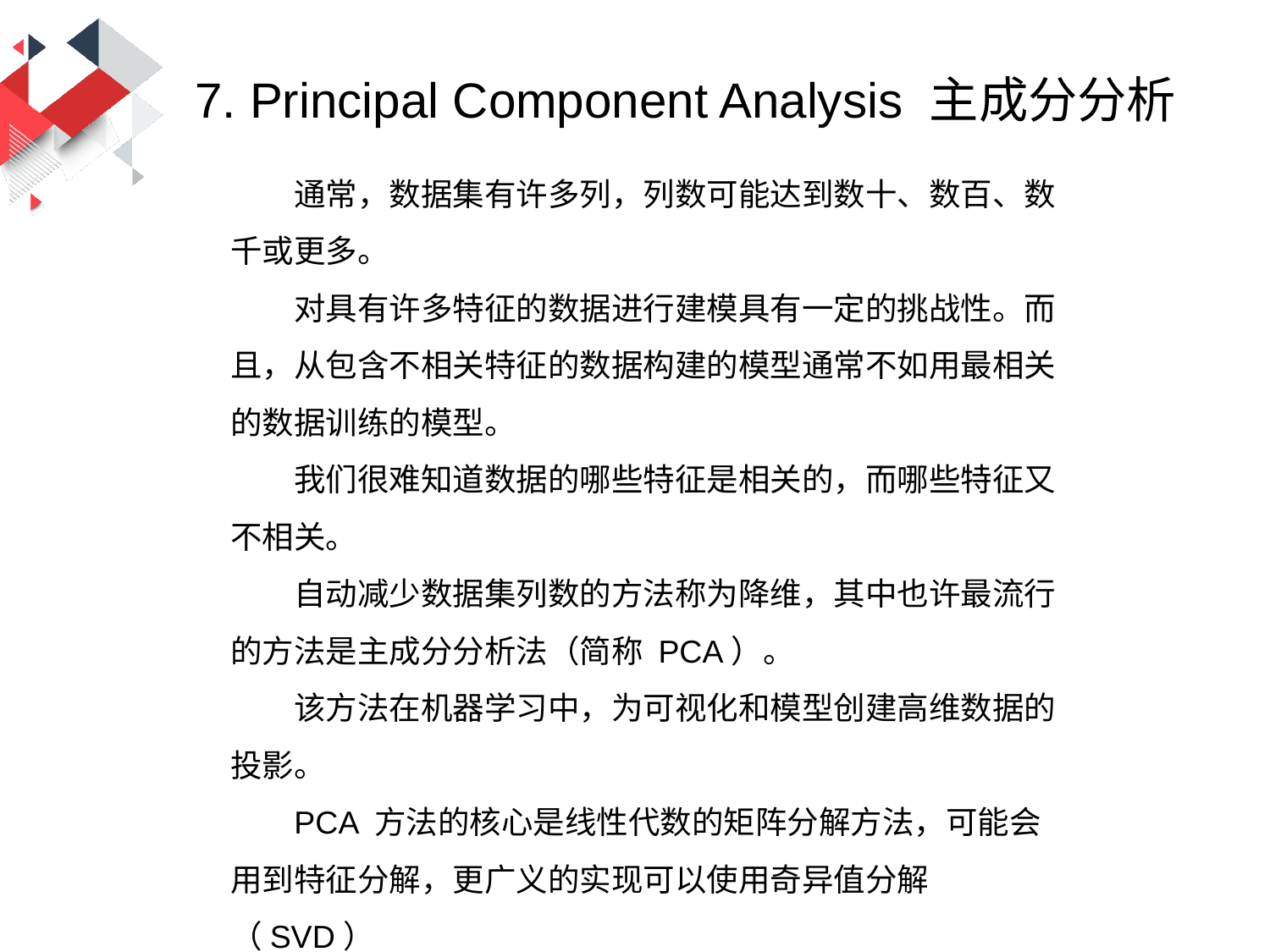

7. Principal Component Analysis 主成分分析
通常，数据集有许多列，列数可能达到数十、数百、数千或更多。
对具有许多特征的数据进行建模具有一定的挑战性。而且，从包含不相关特征的数据构建的模型通常不如用最相关的数据训练的模型。
我们很难知道数据的哪些特征是相关的，而哪些特征又不相关。
自动减少数据集列数的方法称为降维，其中也许最流行的方法是主成分分析法（简称 PCA）。
该方法在机器学习中，为可视化和模型创建高维数据的投影。
PCA 方法的核心是线性代数的矩阵分解方法，可能会用到特征分解，更广义的实现可以使用奇异值分解（SVD）